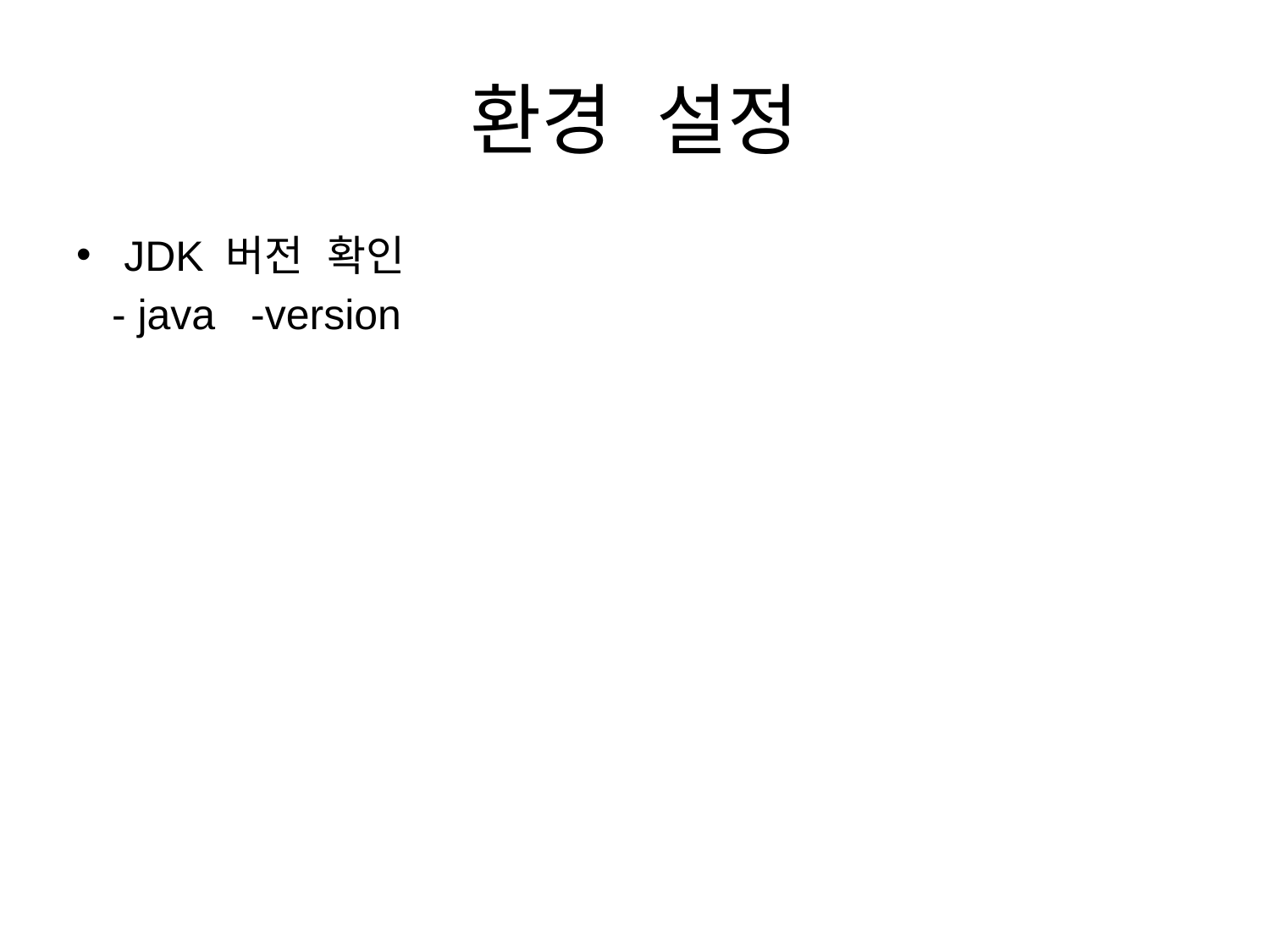

# 환경  설정
JDK 버전  확인
   - java   -version